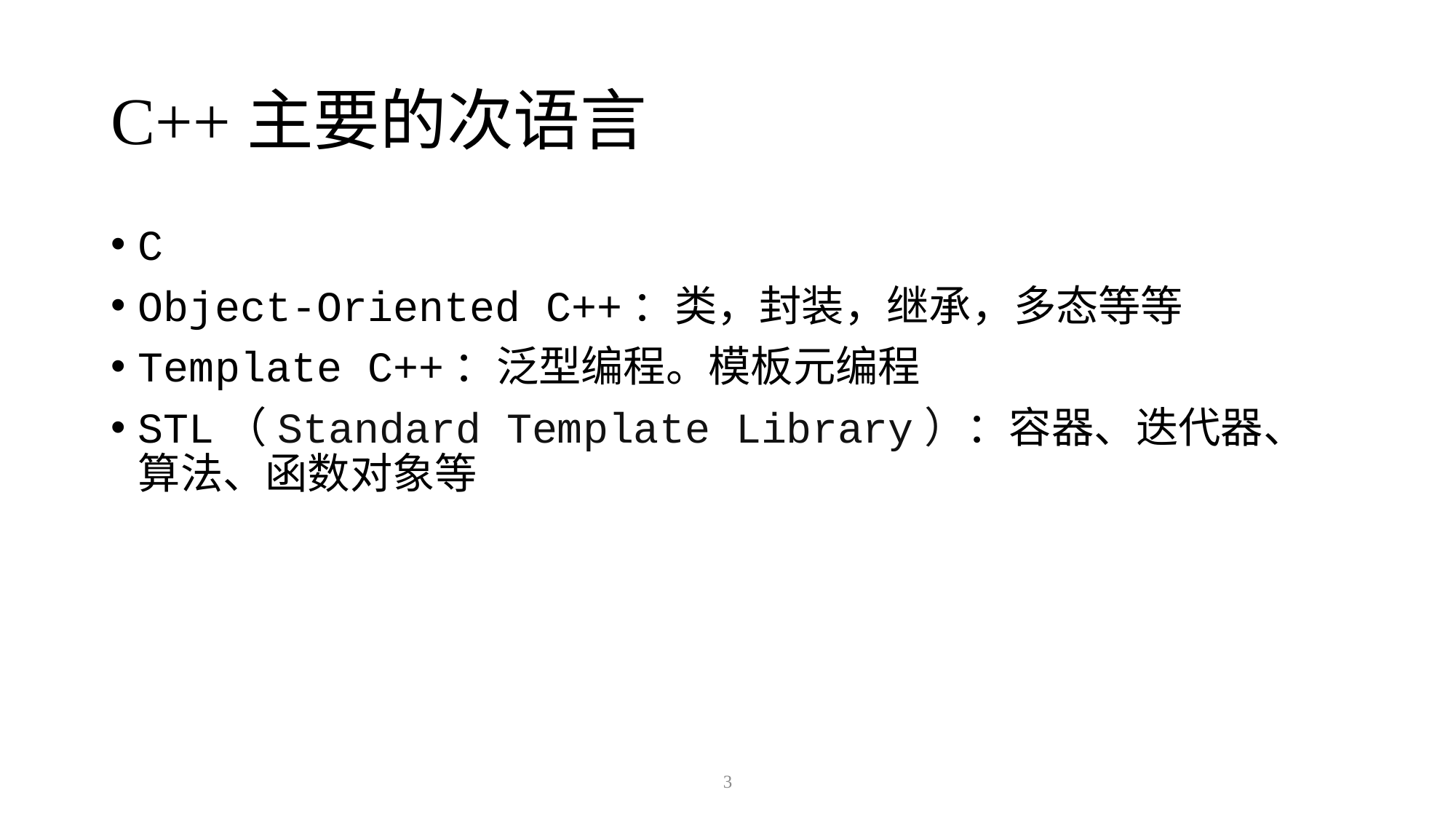

# C++主要的次语言
C
Object-Oriented C++：类，封装，继承，多态等等
Template C++：泛型编程。模板元编程
STL（Standard Template Library）：容器、迭代器、算法、函数对象等
3